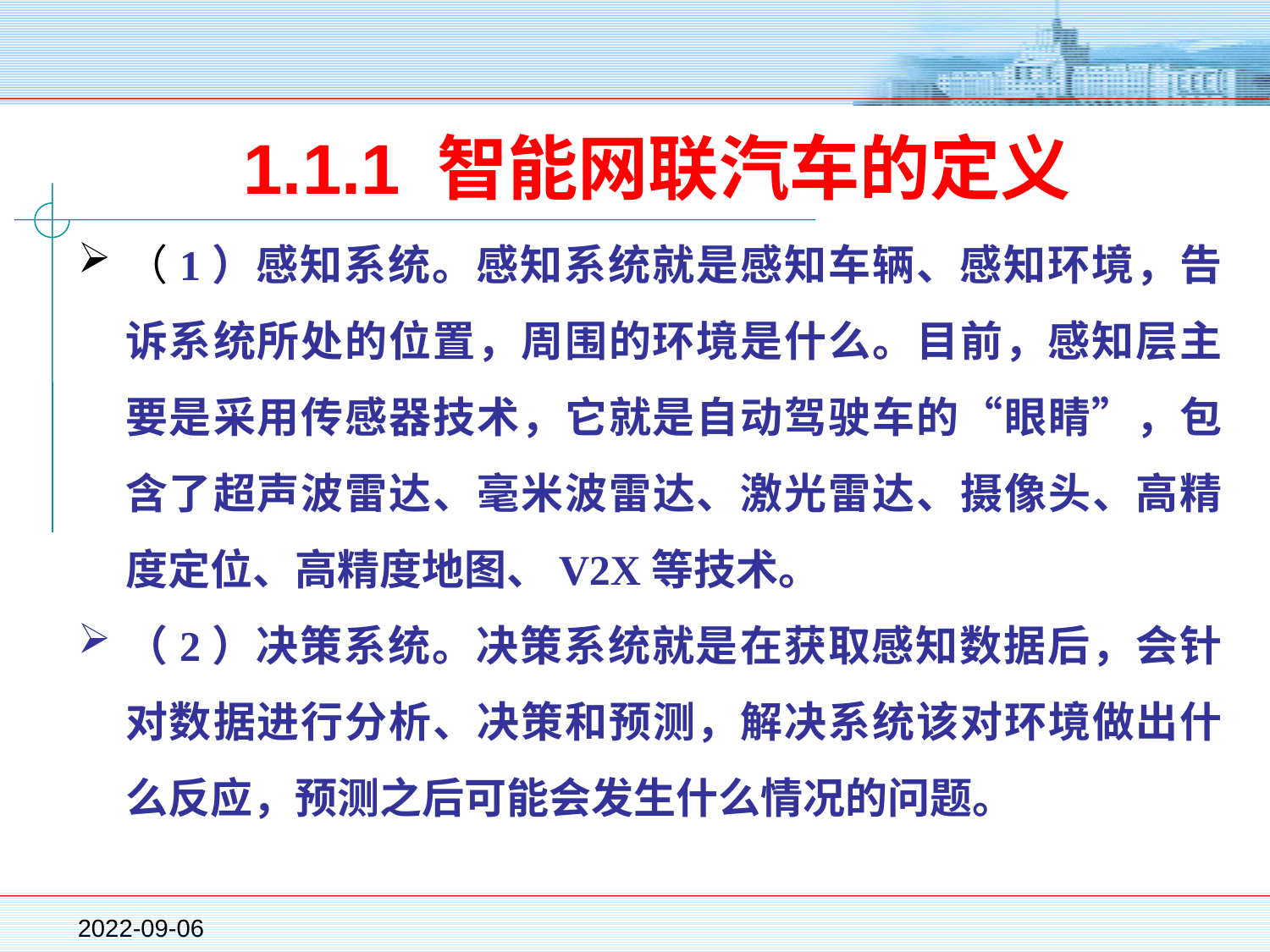

# 1.1.1 智能网联汽车的定义
（1）感知系统。感知系统就是感知车辆、感知环境，告诉系统所处的位置，周围的环境是什么。目前，感知层主要是采用传感器技术，它就是自动驾驶车的“眼睛”，包含了超声波雷达、毫米波雷达、激光雷达、摄像头、高精度定位、高精度地图、V2X等技术。
（2）决策系统。决策系统就是在获取感知数据后，会针对数据进行分析、决策和预测，解决系统该对环境做出什么反应，预测之后可能会发生什么情况的问题。
2022-09-06